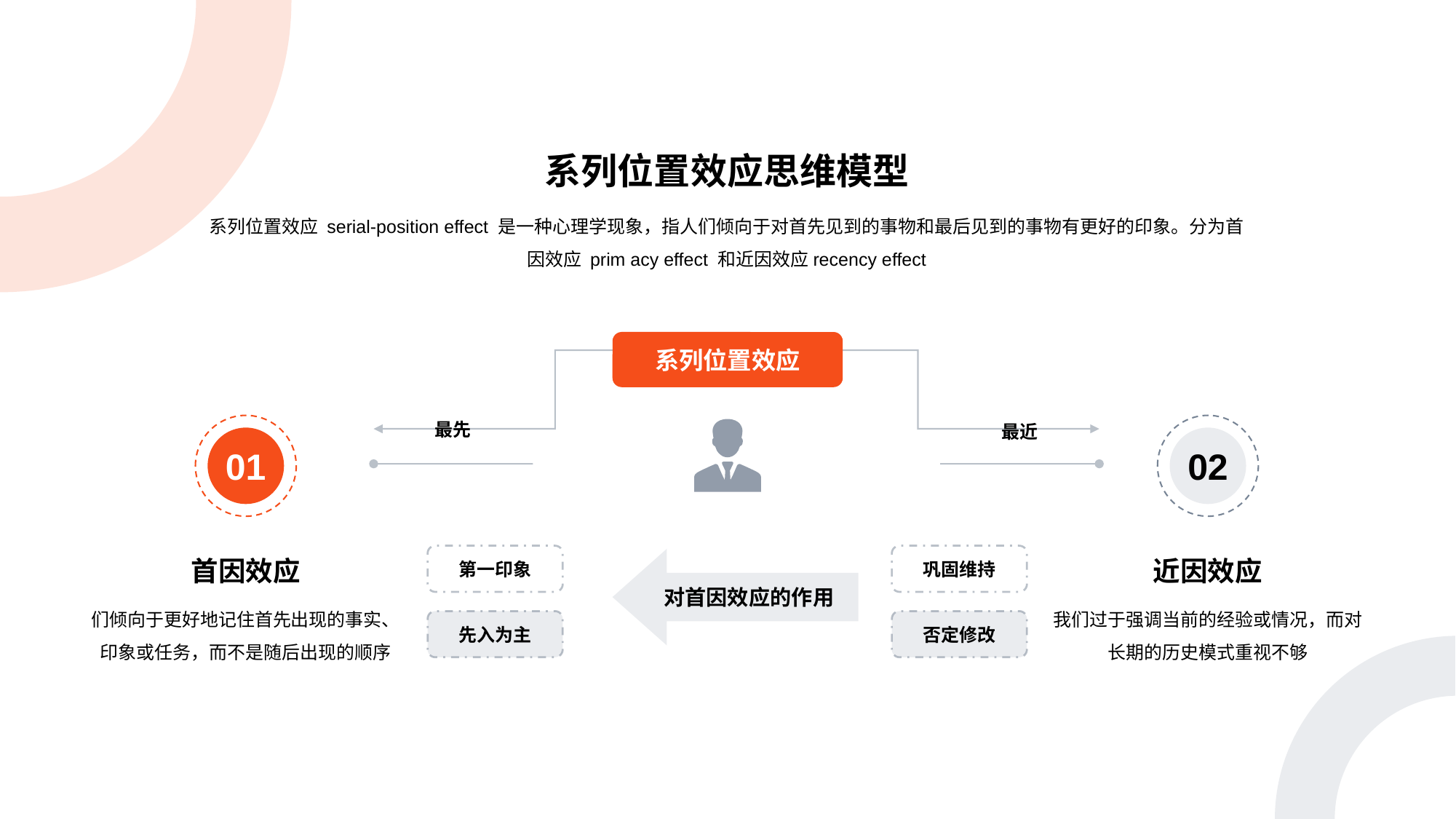

系列位置效应思维模型
系列位置效应 serial-position effect 是一种心理学现象，指人们倾向于对首先见到的事物和最后见到的事物有更好的印象。分为首因效应 prim acy effect 和近因效应recency effect
系列位置效应
最先
最近

01
首因效应
们倾向于更好地记住首先出现的事实、印象或任务，而不是随后出现的顺序

02
近因效应
我们过于强调当前的经验或情况，而对长期的历史模式重视不够
第一印象
巩固维持
对首因效应的作用
先入为主
否定修改